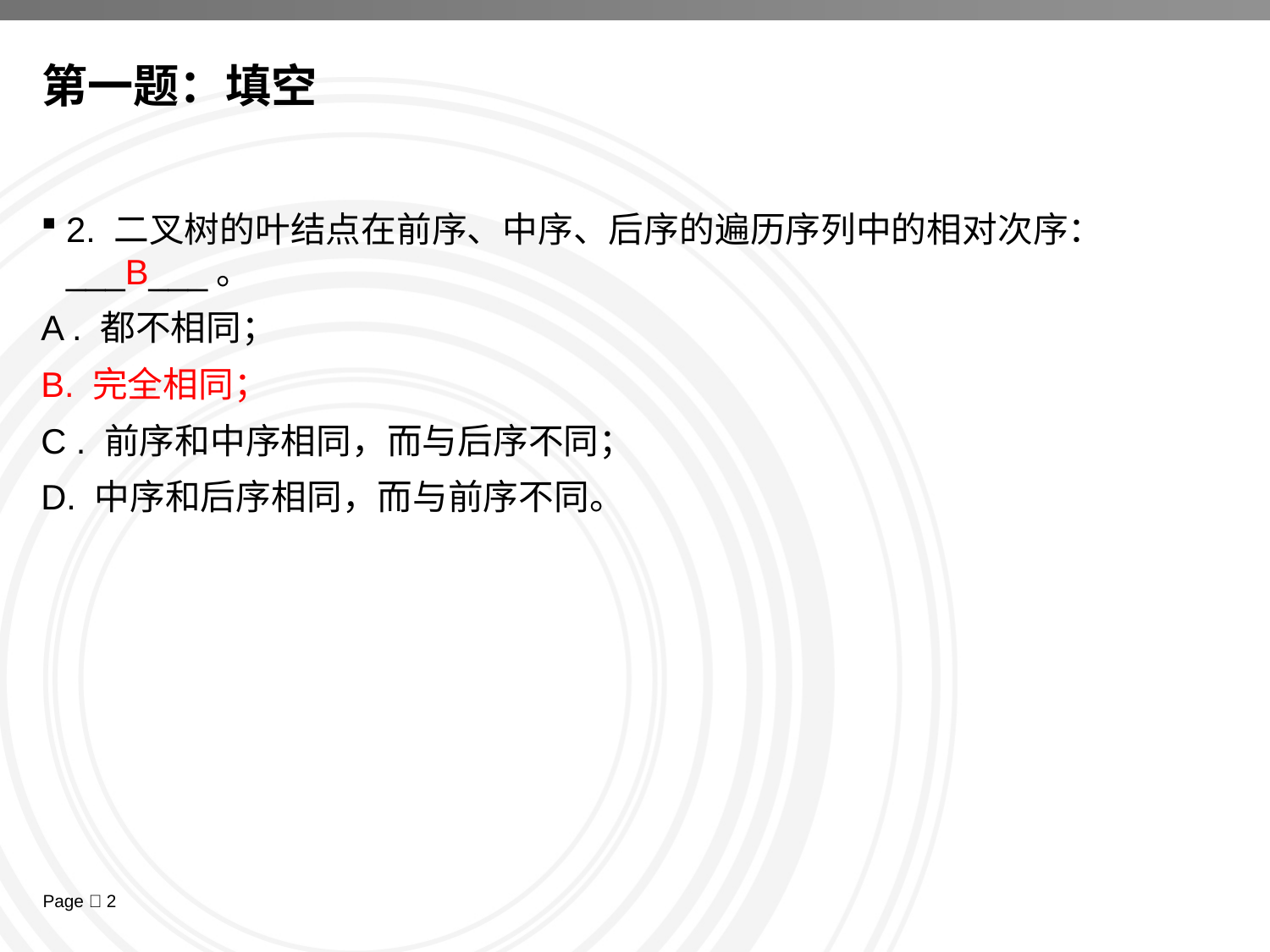

# 第一题：填空
2. 二叉树的叶结点在前序、中序、后序的遍历序列中的相对次序：___B___。
A . 都不相同；
B. 完全相同；
C . 前序和中序相同，而与后序不同；
D. 中序和后序相同，而与前序不同。